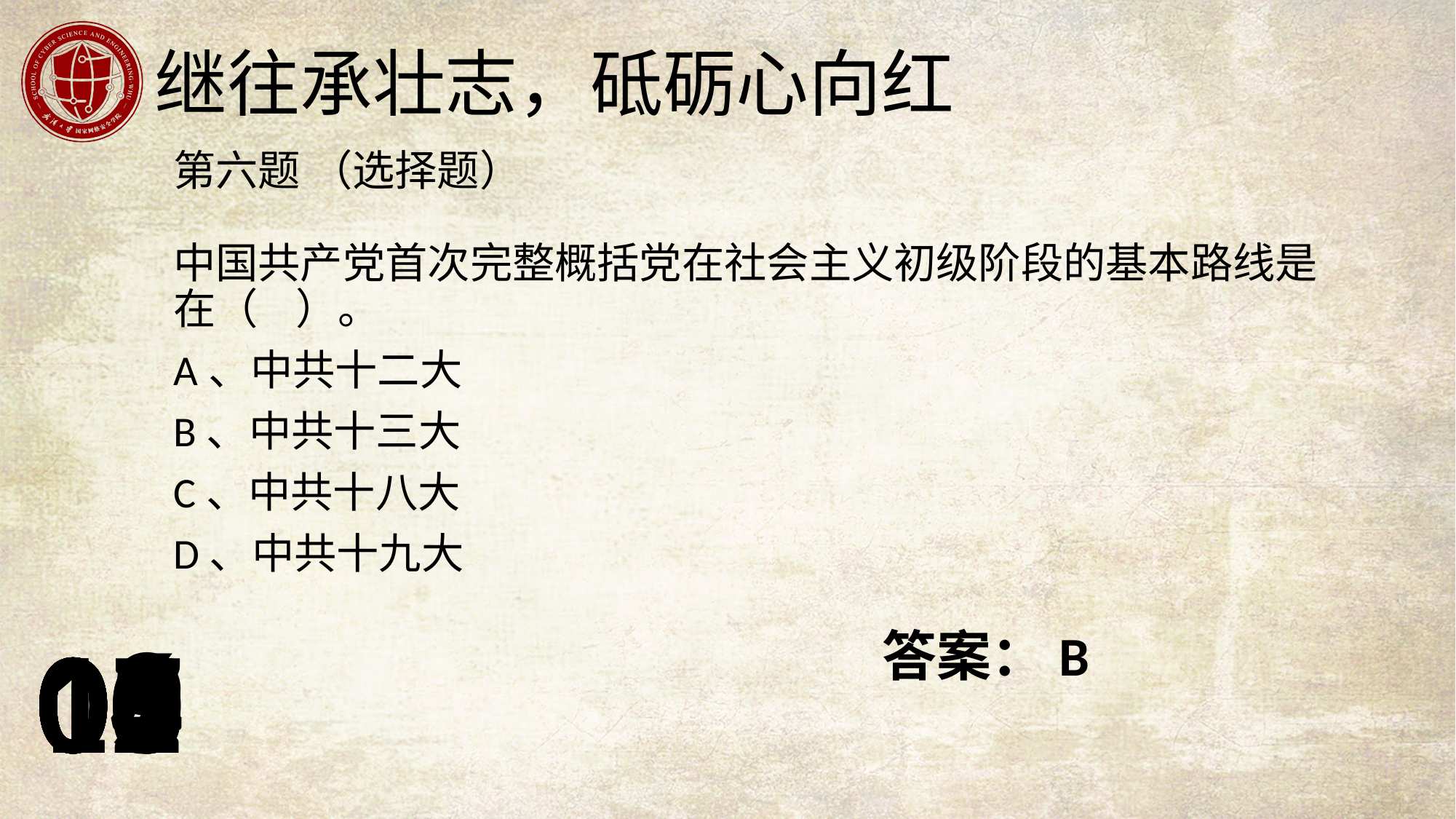

第六题 （选择题）
中国共产党首次完整概括党在社会主义初级阶段的基本路线是在（    ）。
A、中共十二大
B、中共十三大
C、中共十八大
D、中共十九大
答案：B